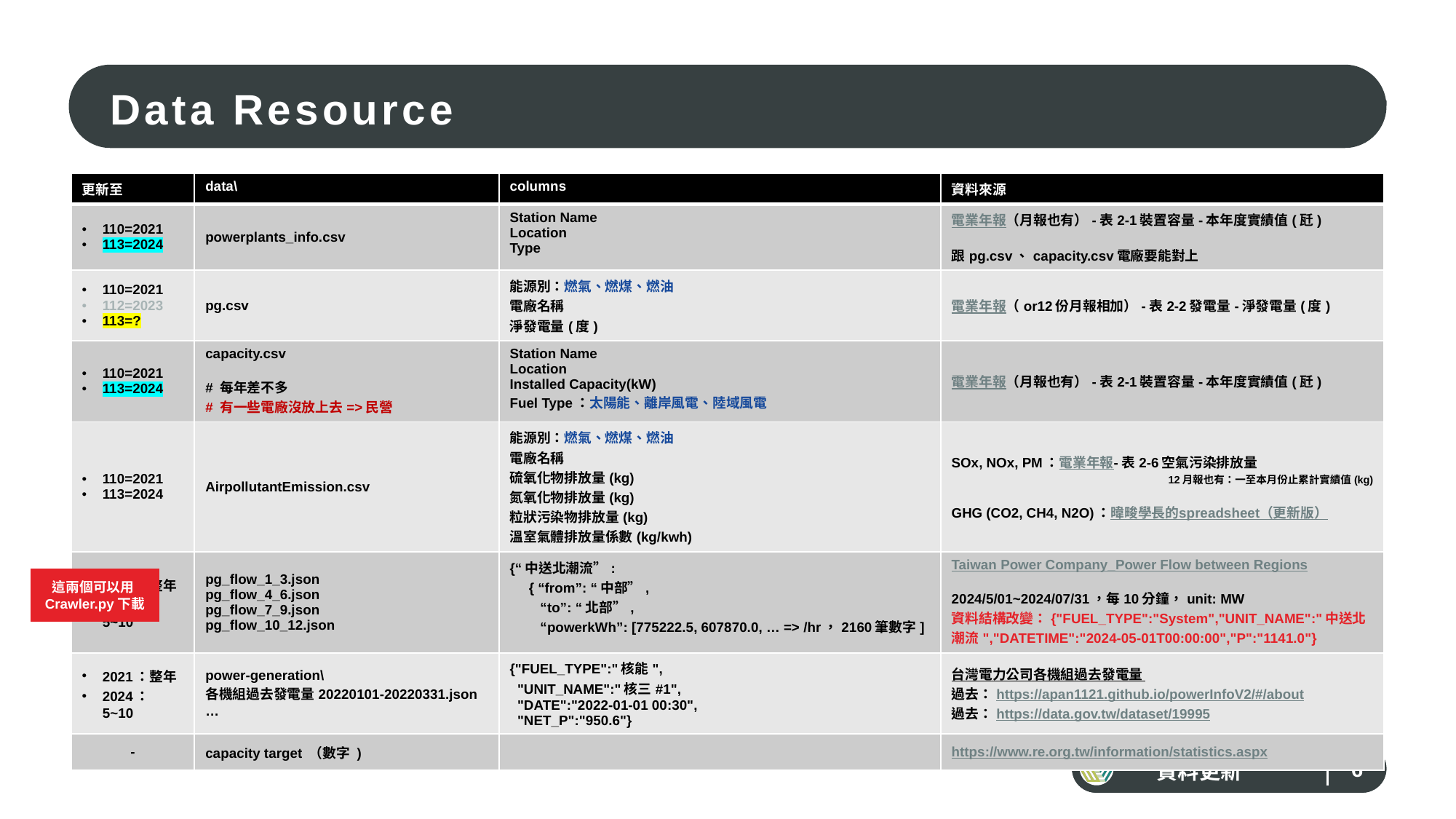

Data Resource
| 更新至 | data\ | columns | 資料來源 |
| --- | --- | --- | --- |
| 110=2021 113=2024 | powerplants\_info.csv | Station Name Location Type | 電業年報（月報也有）-表2-1裝置容量-本年度實績值(瓩) 跟pg.csv、capacity.csv電廠要能對上 |
| 110=2021 112=2023 113=? | pg.csv | 能源別：燃氣、燃煤、燃油 電廠名稱 淨發電量(度) | 電業年報（or12份月報相加）-表2-2發電量-淨發電量(度) |
| 110=2021 113=2024 | capacity.csv # 每年差不多 # 有一些電廠沒放上去=>民營 | Station Name Location Installed Capacity(kW) Fuel Type：太陽能、離岸風電、陸域風電 | 電業年報（月報也有）-表2-1裝置容量-本年度實績值(瓩) |
| 110=2021 113=2024 | AirpollutantEmission.csv | 能源別：燃氣、燃煤、燃油 電廠名稱 硫氧化物排放量(kg) 氮氧化物排放量(kg) 粒狀污染物排放量(kg) 溫室氣體排放量係數(kg/kwh) | SOx, NOx, PM：電業年報-表2-6空氣污染排放量 12月報也有：一至本月份止累計實績值(kg) GHG (CO2, CH4, N2O)：暐畯學長的spreadsheet（更新版） |
| 2021：整年 2024：5~10 | pg\_flow\_1\_3.json pg\_flow\_4\_6.json pg\_flow\_7\_9.json pg\_flow\_10\_12.json | {“中送北潮流”: { “from”: “中部”, “to”: “北部”, “powerkWh”: [775222.5, 607870.0, … => /hr，2160筆數字] | Taiwan Power Company\_Power Flow between Regions 2024/5/01~2024/07/31，每10分鐘，unit: MW 資料結構改變：{"FUEL\_TYPE":"System","UNIT\_NAME":"中送北潮流","DATETIME":"2024-05-01T00:00:00","P":"1141.0"} |
| 2021：整年 2024：5~10 | power-generation\ 各機組過去發電量20220101-20220331.json … | {"FUEL\_TYPE":"核能", "UNIT\_NAME":"核三#1", "DATE":"2022-01-01 00:30", "NET\_P":"950.6"} | 台灣電力公司各機組過去發電量 過去：https://apan1121.github.io/powerInfoV2/#/about 過去：https://data.gov.tw/dataset/19995 |
| - | capacity target （數字 ) |  | https://www.re.org.tw/information/statistics.aspx |
這兩個可以用Crawler.py下載
資料更新

6